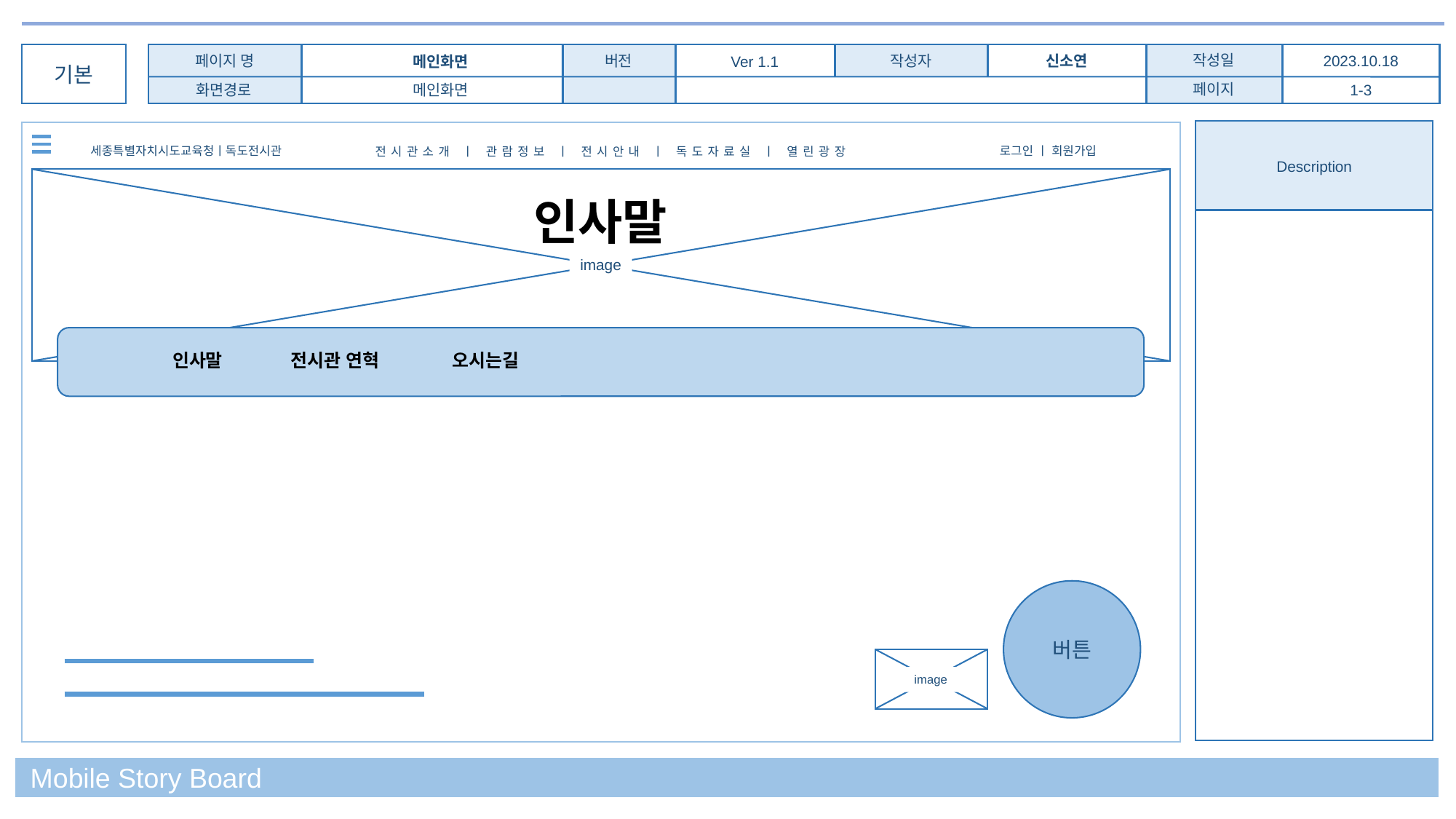

작성일
페이지 명
신소연
2023.10.18
버전
작성자
메인화면
Ver 1.1
기본
페이지
메인화면
화면경로
1-3

세종특별자치시도교육청ㅣ독도전시관
로그인 ㅣ 회원가입
전시관소개 ㅣ 관람정보 ㅣ 전시안내 ㅣ 독도자료실 ㅣ 열린광장
Description

image
인사말

인사말
전시관 연혁
오시는길
버튼

image
Mobile Story Board